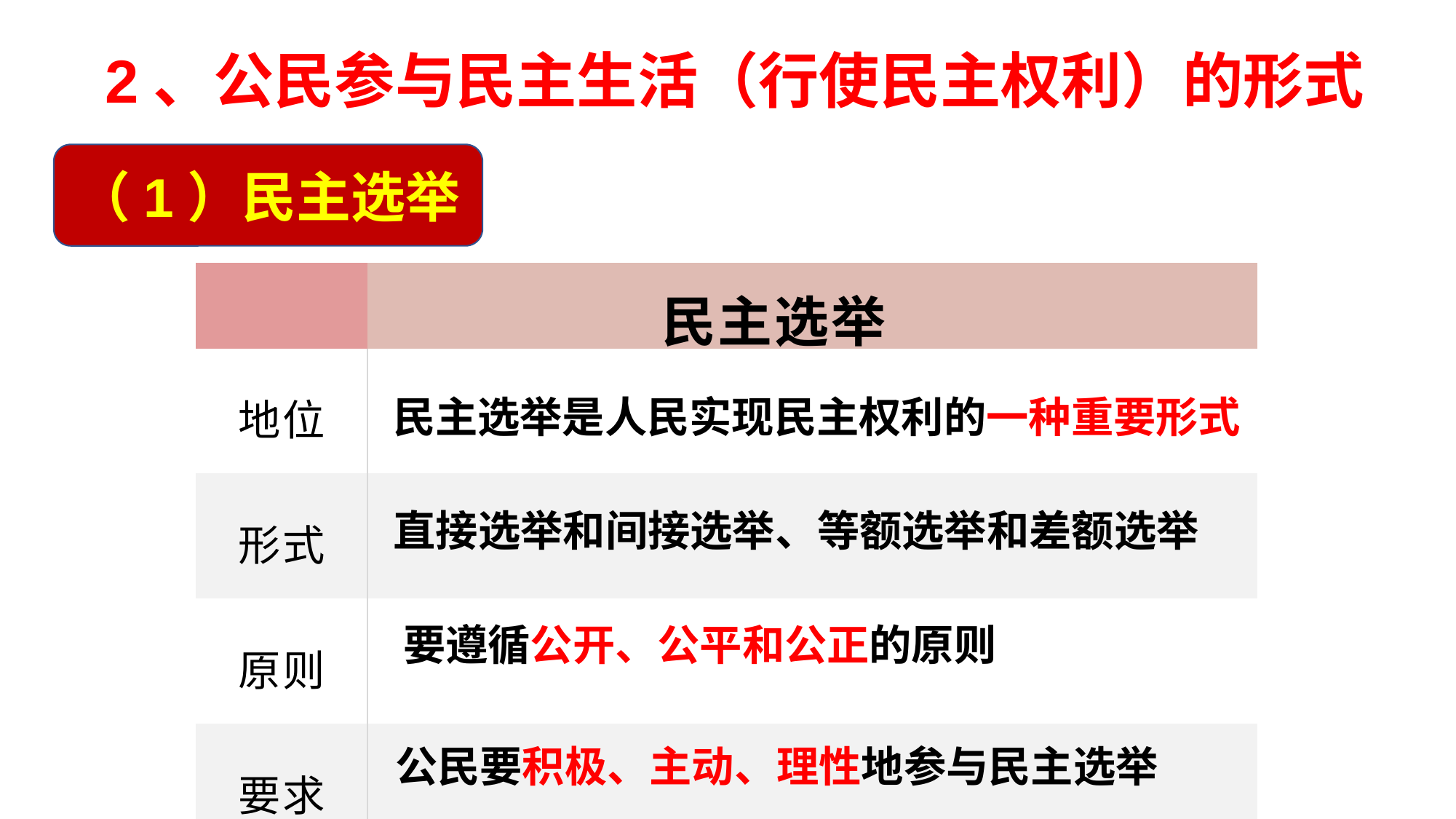

2、公民参与民主生活（行使民主权利）的形式
（1）民主选举
|  |  |
| --- | --- |
| 地位 |  |
| 形式 |  |
| 原则 |  |
| 要求 |  |
民主选举
民主选举是人民实现民主权利的一种重要形式
直接选举和间接选举、等额选举和差额选举
要遵循公开、公平和公正的原则
公民要积极、主动、理性地参与民主选举